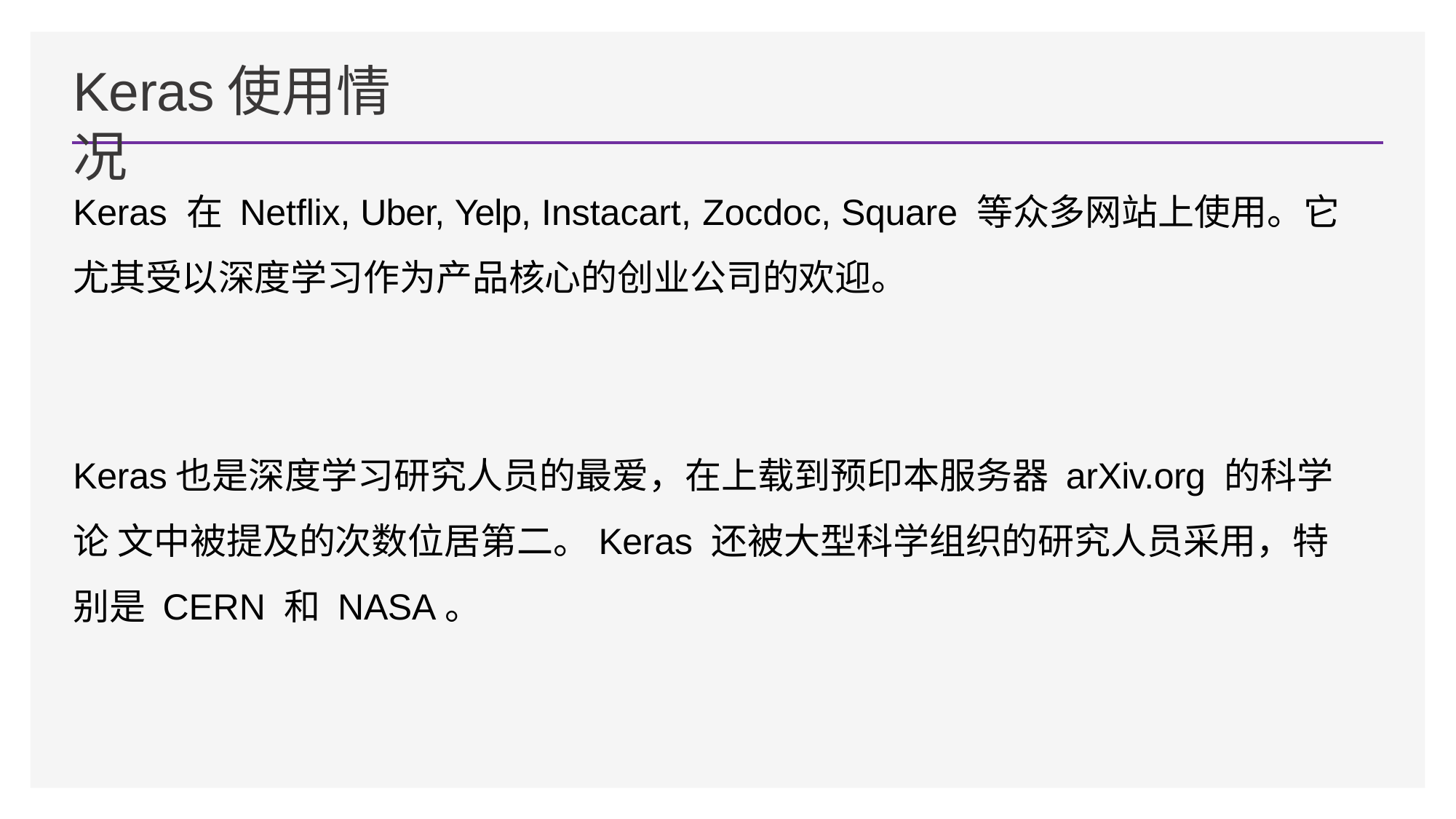

# Keras使用情况
Keras 在 Netflix, Uber, Yelp, Instacart, Zocdoc, Square 等众多网站上使用。它 尤其受以深度学习作为产品核心的创业公司的欢迎。
Keras也是深度学习研究人员的最爱，在上载到预印本服务器 arXiv.org 的科学论 文中被提及的次数位居第二。Keras 还被大型科学组织的研究人员采用，特别是 CERN 和 NASA。